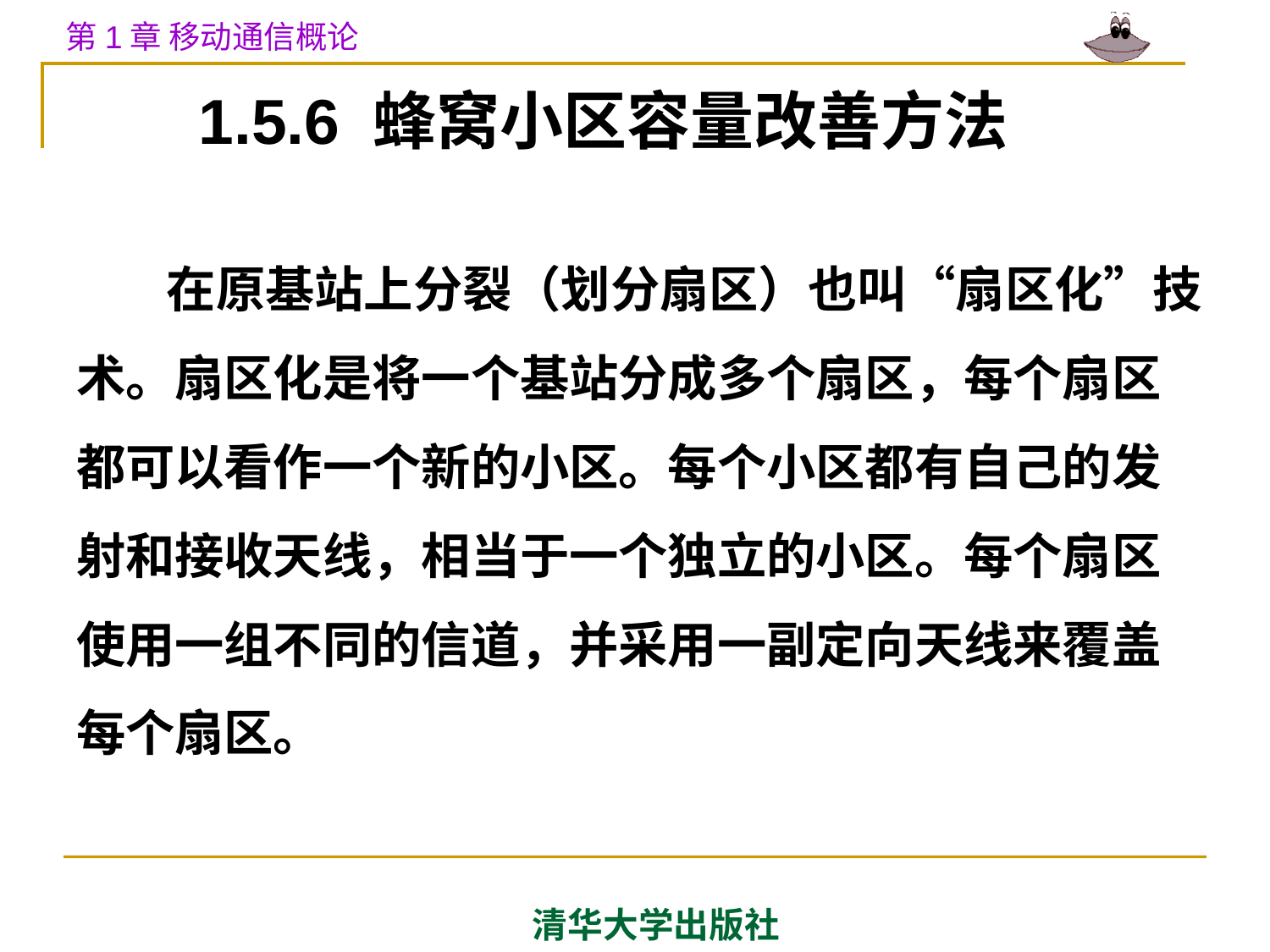

# 1.5.6 蜂窝小区容量改善方法
       在原基站上分裂（划分扇区）也叫“扇区化”技术。扇区化是将一个基站分成多个扇区，每个扇区都可以看作一个新的小区。每个小区都有自己的发射和接收天线，相当于一个独立的小区。每个扇区使用一组不同的信道，并采用一副定向天线来覆盖每个扇区。